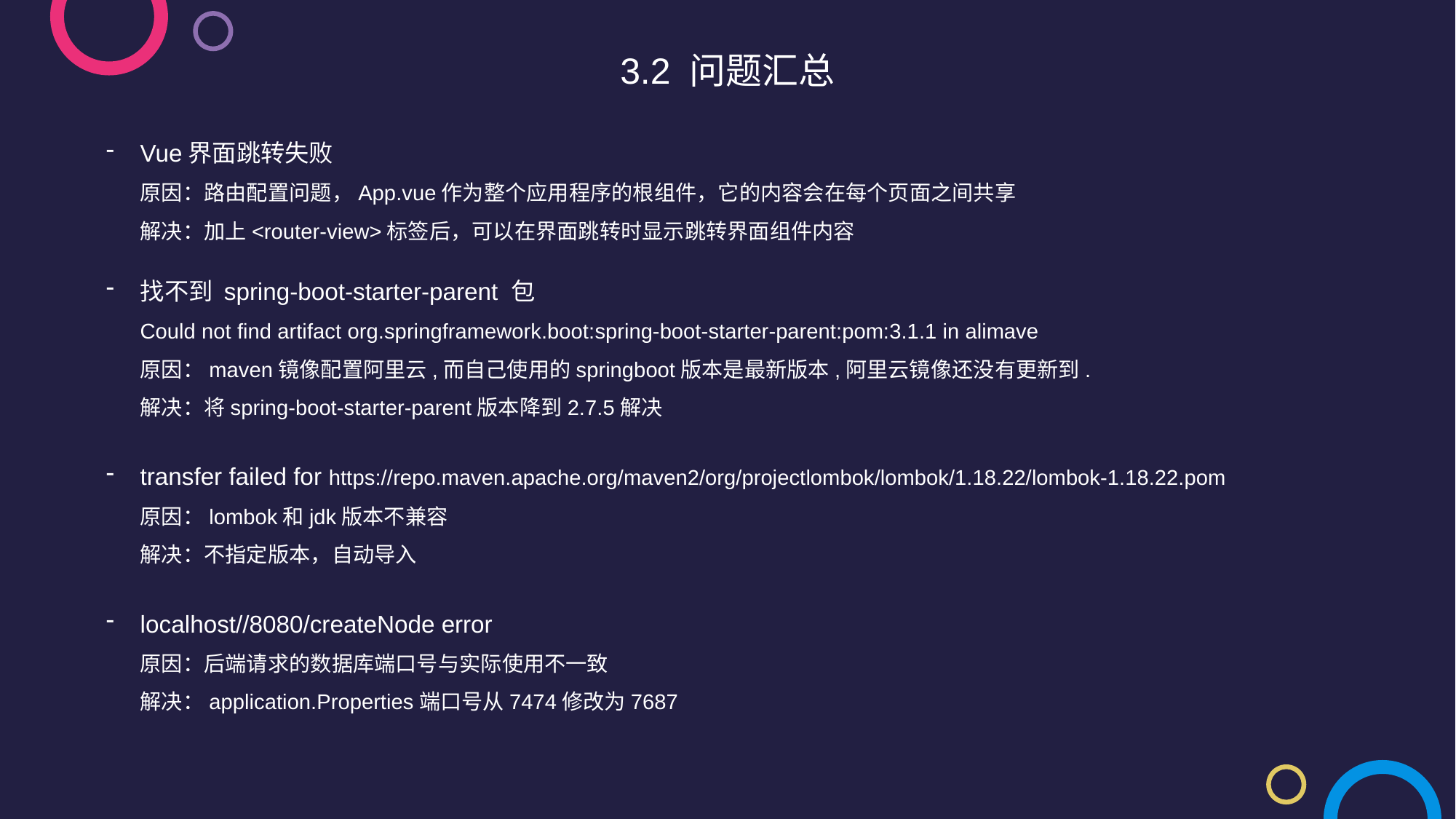

3.2 问题汇总
Vue界面跳转失败
原因：路由配置问题，App.vue作为整个应用程序的根组件，它的内容会在每个页面之间共享
解决：加上<router-view>标签后，可以在界面跳转时显示跳转界面组件内容
找不到 spring-boot-starter-parent 包
Could not find artifact org.springframework.boot:spring-boot-starter-parent:pom:3.1.1 in alimave
原因：maven镜像配置阿里云,而自己使用的springboot版本是最新版本,阿里云镜像还没有更新到.
解决：将spring-boot-starter-parent版本降到2.7.5解决
transfer failed for https://repo.maven.apache.org/maven2/org/projectlombok/lombok/1.18.22/lombok-1.18.22.pom
原因：lombok和jdk版本不兼容
解决：不指定版本，自动导入
localhost//8080/createNode error
原因：后端请求的数据库端口号与实际使用不一致
解决：application.Properties端口号从7474修改为7687